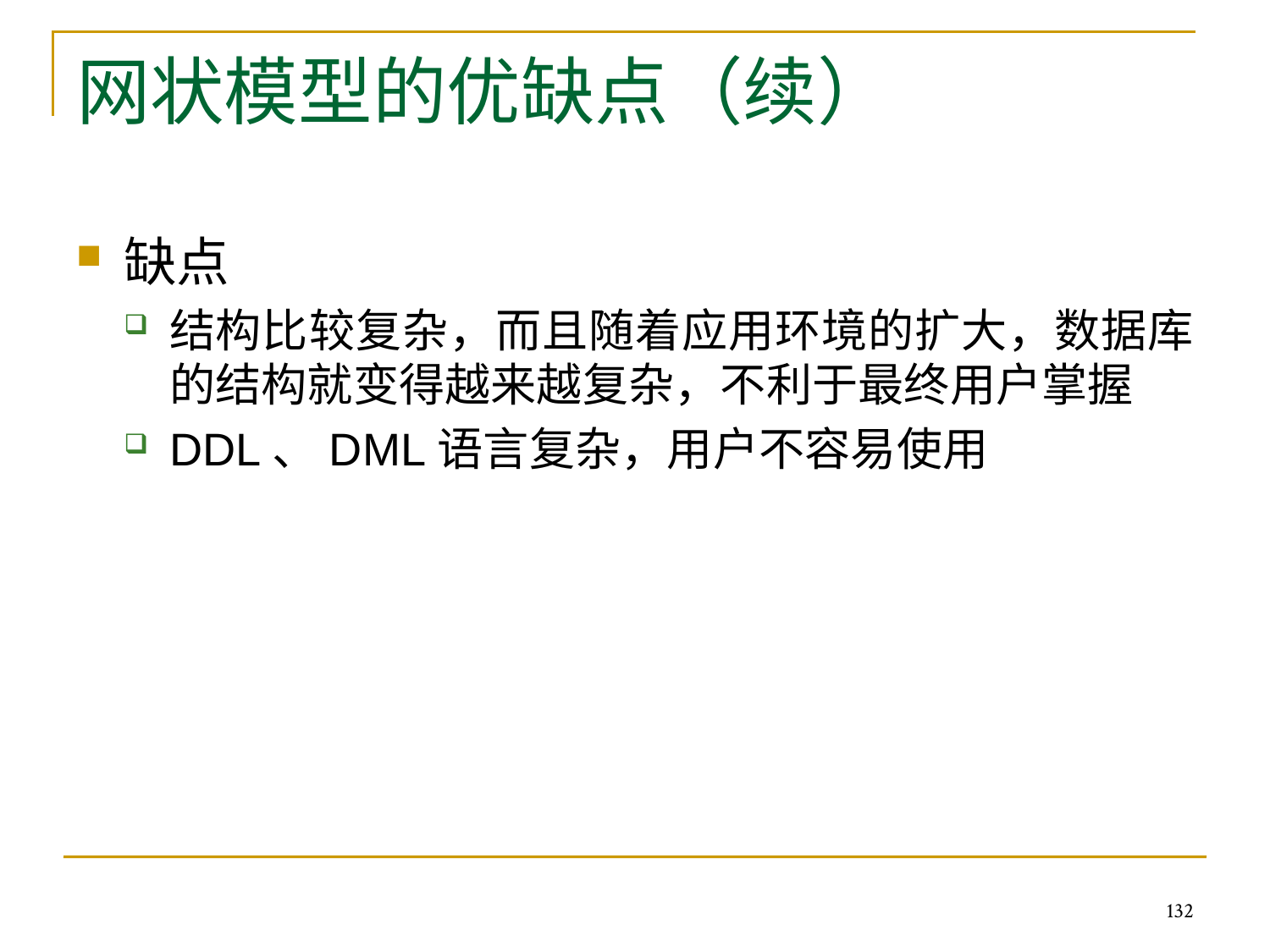

# 网状模型的优缺点（续）
缺点
结构比较复杂，而且随着应用环境的扩大，数据库的结构就变得越来越复杂，不利于最终用户掌握
DDL、DML语言复杂，用户不容易使用

132